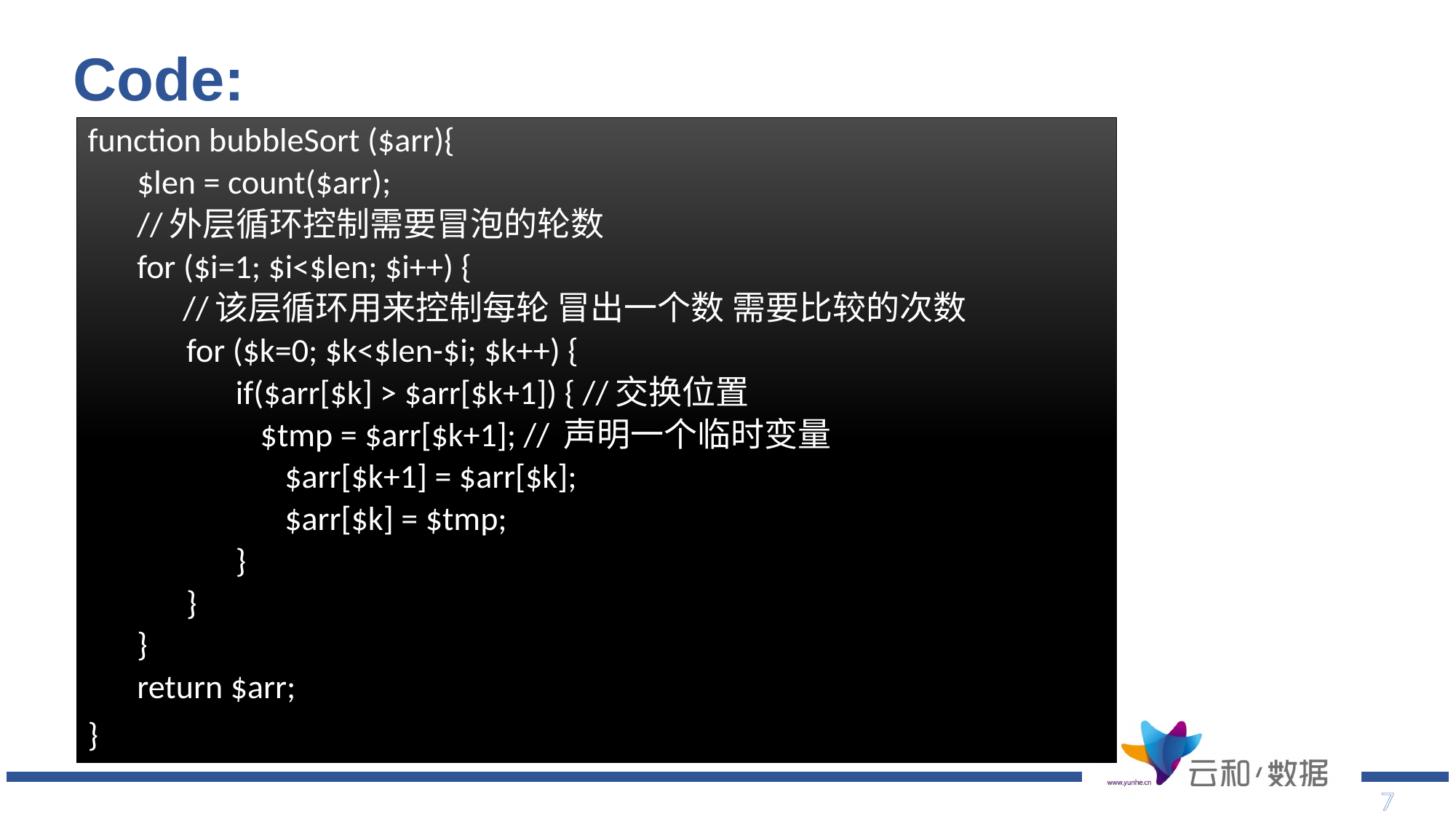

# Code:
function bubbleSort ($arr){
$len = count($arr);
//外层循环控制需要冒泡的轮数
for ($i=1; $i<$len; $i++) {
      //该层循环用来控制每轮 冒出一个数 需要比较的次数
for ($k=0; $k<$len-$i; $k++) {
if($arr[$k] > $arr[$k+1]) { //交换位置
		$tmp = $arr[$k+1]; // 声明一个临时变量
$arr[$k+1] = $arr[$k];
$arr[$k] = $tmp;
}
}
}
return $arr;
}